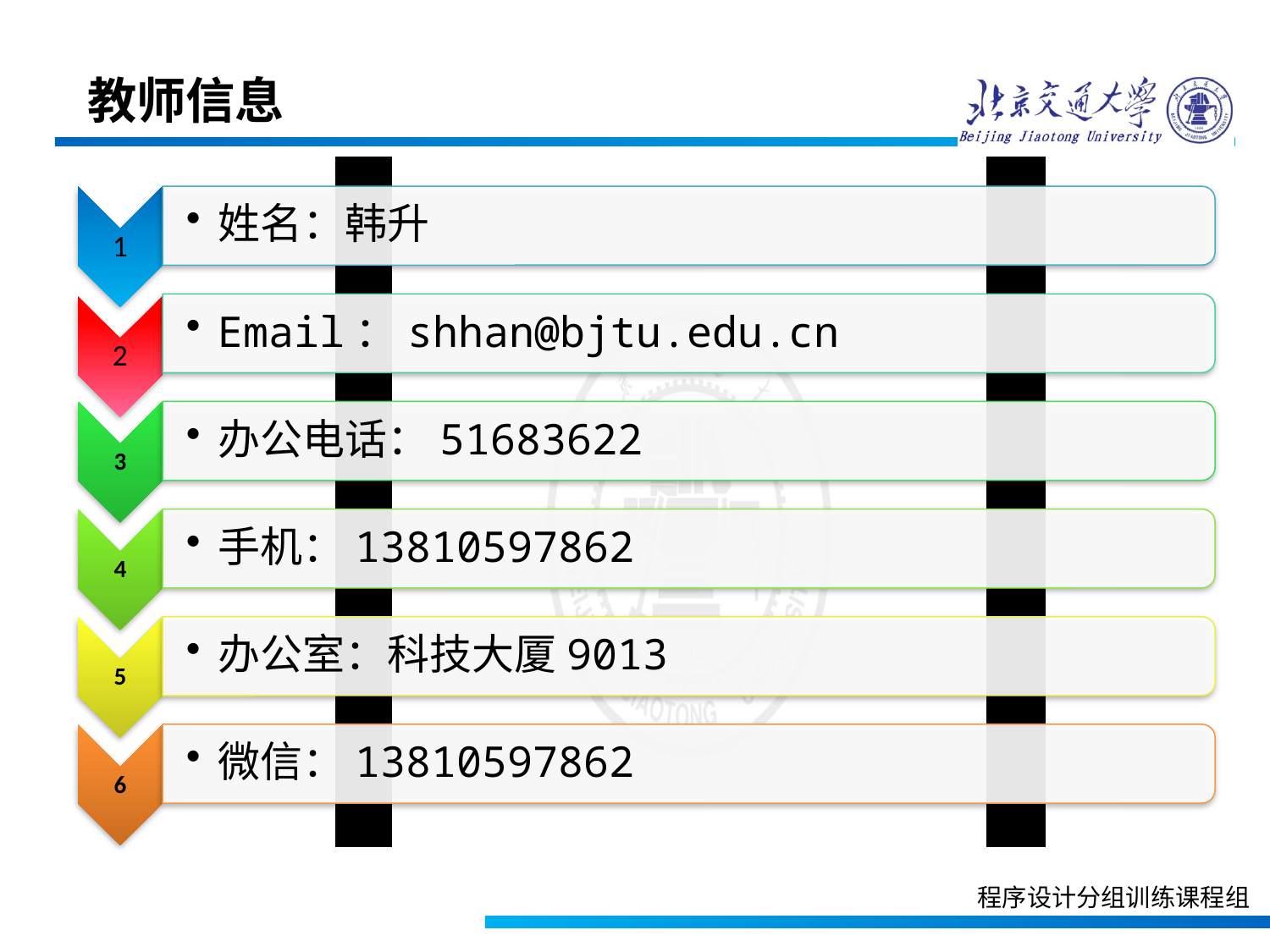

教师信息
1
姓名：韩升
2
Email：shhan@bjtu.edu.cn
3
办公电话：51683622
4
手机：13810597862
5
办公室：科技大厦9013
6
微信：13810597862
程序设计分组训练课程组